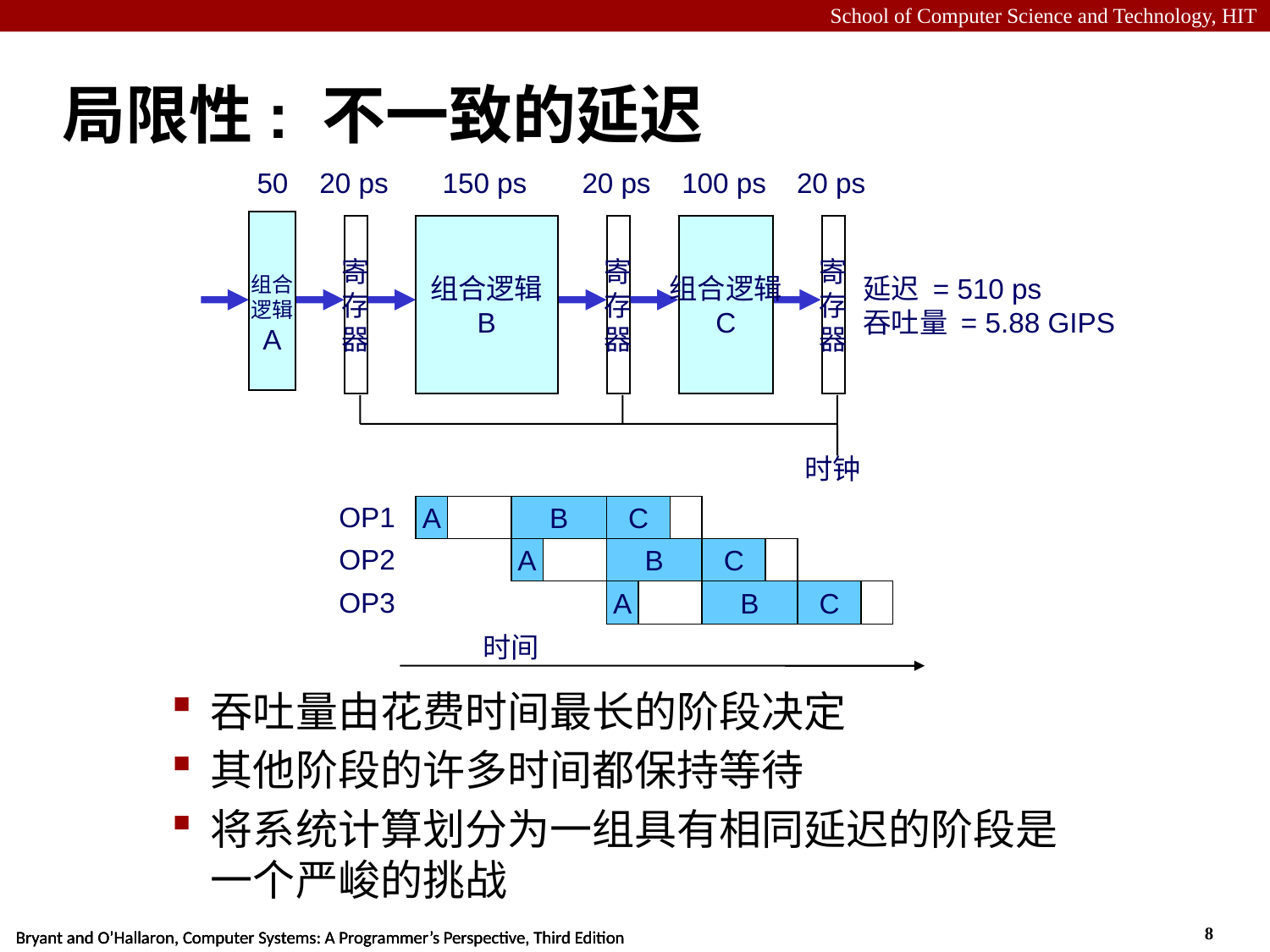

# 局限性: 不一致的延迟
50 ps
20 ps
150 ps
20 ps
100 ps
20 ps

组合
逻辑
A
寄
存
器
组合逻辑
B
寄
存
器
组合逻辑
C

寄
存
器

延迟 = 510 ps
吞吐量 = 5.88 GIPS

时钟
OP1
A

B
C

OP2
A

B
C

OP3
A

B
C

时间

吞吐量由花费时间最长的阶段决定
其他阶段的许多时间都保持等待
将系统计算划分为一组具有相同延迟的阶段是一个严峻的挑战